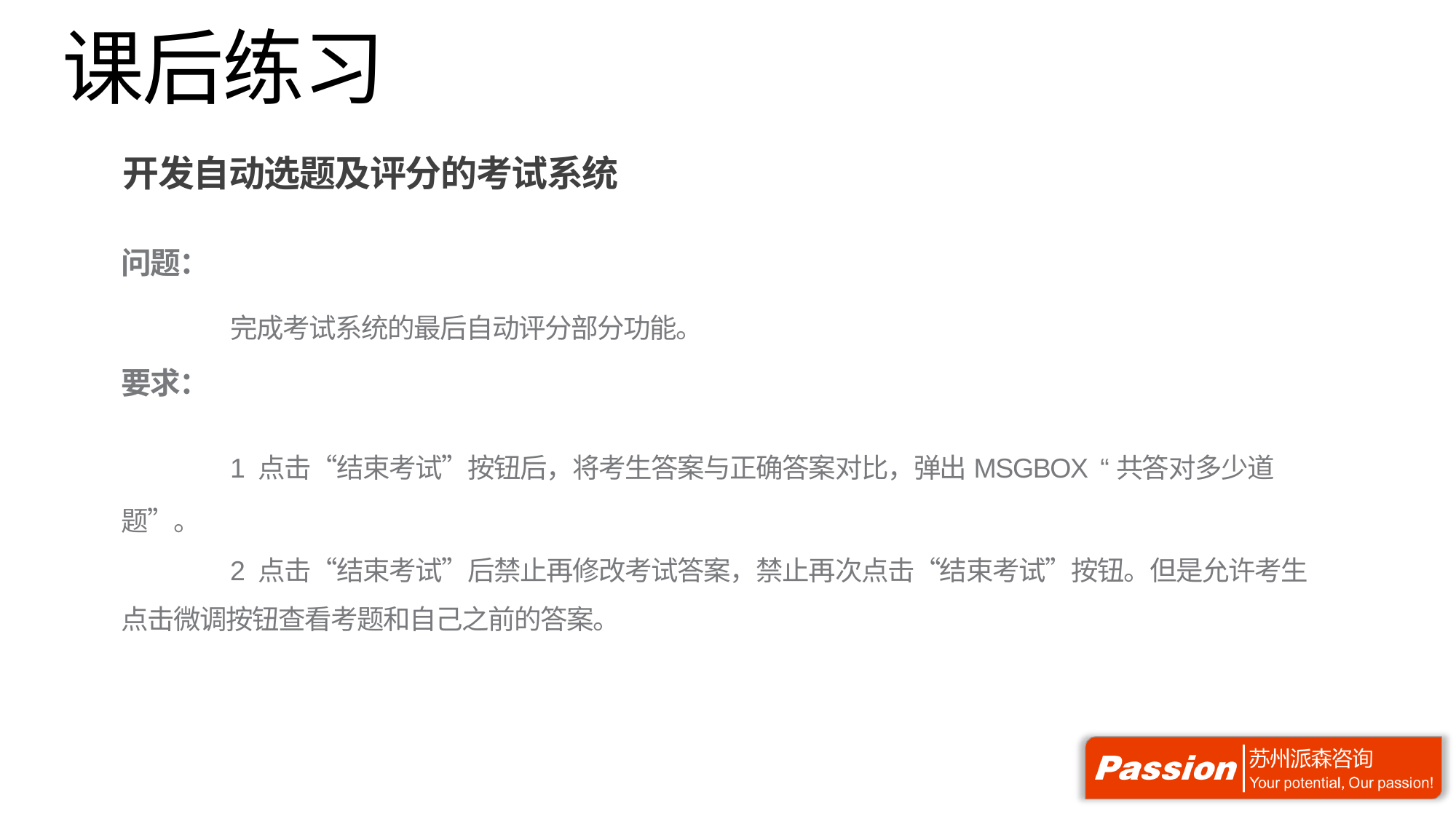

# 课后练习
开发自动选题及评分的考试系统
问题：
	完成考试系统的最后自动评分部分功能。
要求：
	1 点击“结束考试”按钮后，将考生答案与正确答案对比，弹出MSGBOX  “共答对多少道题”。
	2 点击“结束考试”后禁止再修改考试答案，禁止再次点击“结束考试”按钮。但是允许考生点击微调按钮查看考题和自己之前的答案。